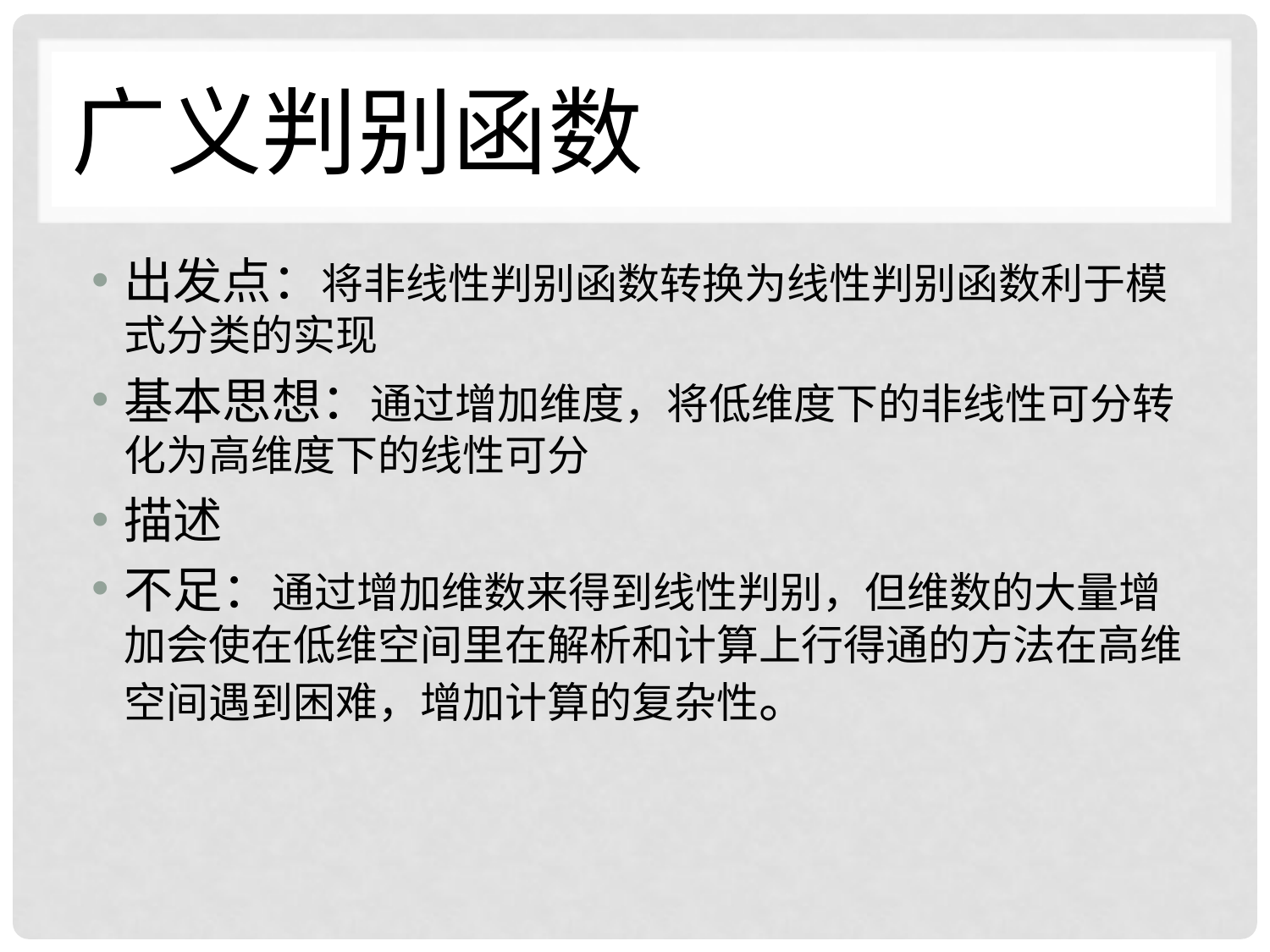

# 广义判别函数
出发点：将非线性判别函数转换为线性判别函数利于模式分类的实现
基本思想：通过增加维度，将低维度下的非线性可分转化为高维度下的线性可分
描述
不足：通过增加维数来得到线性判别，但维数的大量增加会使在低维空间里在解析和计算上行得通的方法在高维空间遇到困难，增加计算的复杂性。